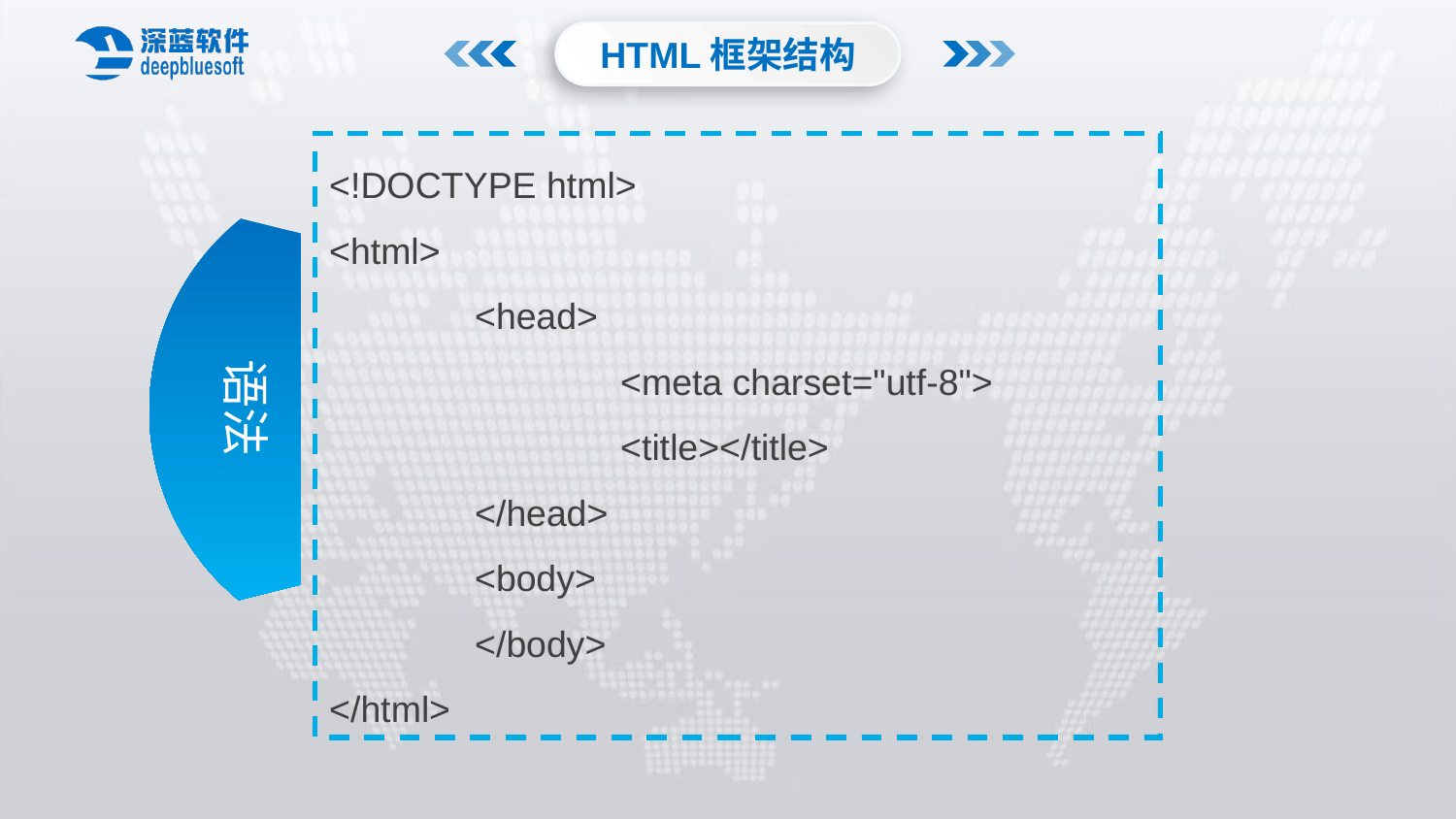

HTML框架结构

<!DOCTYPE html>
<html>
	<head>
		<meta charset="utf-8">
		<title></title>
	</head>
	<body>
	</body>
</html>

语法